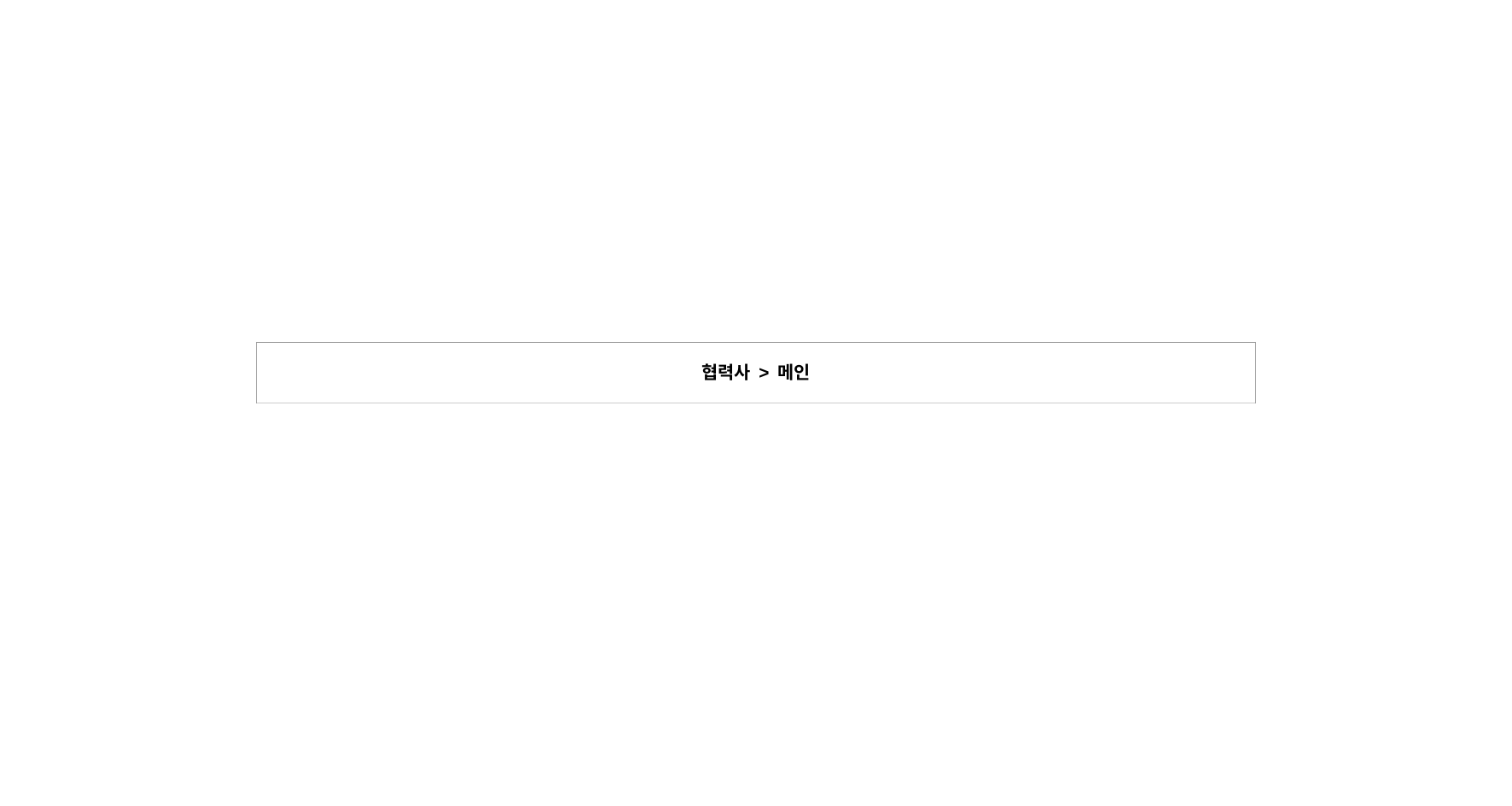

| 협력사 > 메인 |
| --- |